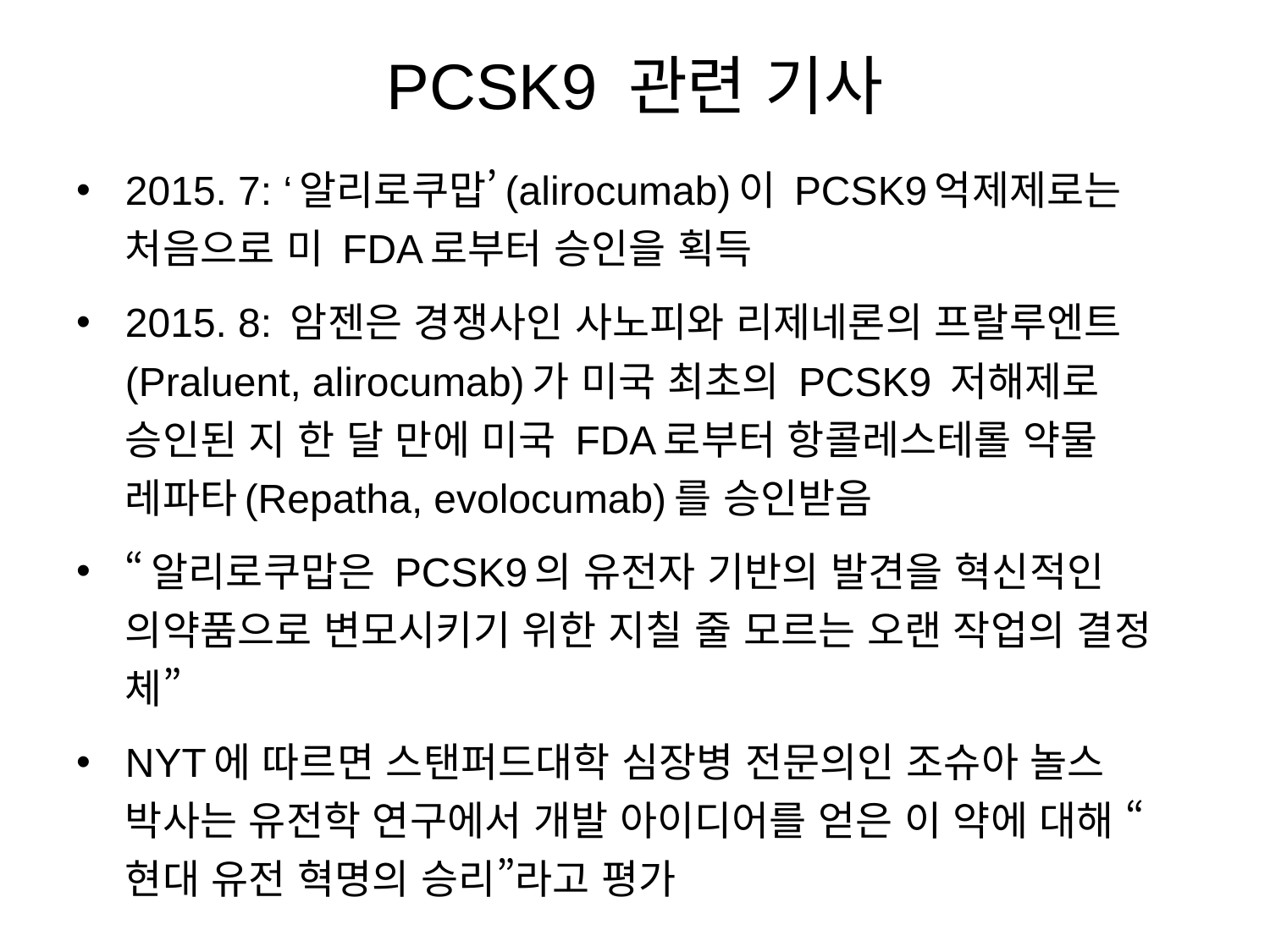

# PCSK9 관련 기사
2015. 7: ‘알리로쿠맙’(alirocumab)이 PCSK9억제제로는 처음으로 미 FDA로부터 승인을 획득
2015. 8: 암젠은 경쟁사인 사노피와 리제네론의 프랄루엔트(Praluent, alirocumab)가 미국 최초의 PCSK9 저해제로 승인된 지 한 달 만에 미국 FDA로부터 항콜레스테롤 약물 레파타(Repatha, evolocumab)를 승인받음
“알리로쿠맙은 PCSK9의 유전자 기반의 발견을 혁신적인 의약품으로 변모시키기 위한 지칠 줄 모르는 오랜 작업의 결정체”
NYT에 따르면 스탠퍼드대학 심장병 전문의인 조슈아 놀스 박사는 유전학 연구에서 개발 아이디어를 얻은 이 약에 대해 “현대 유전 혁명의 승리”라고 평가